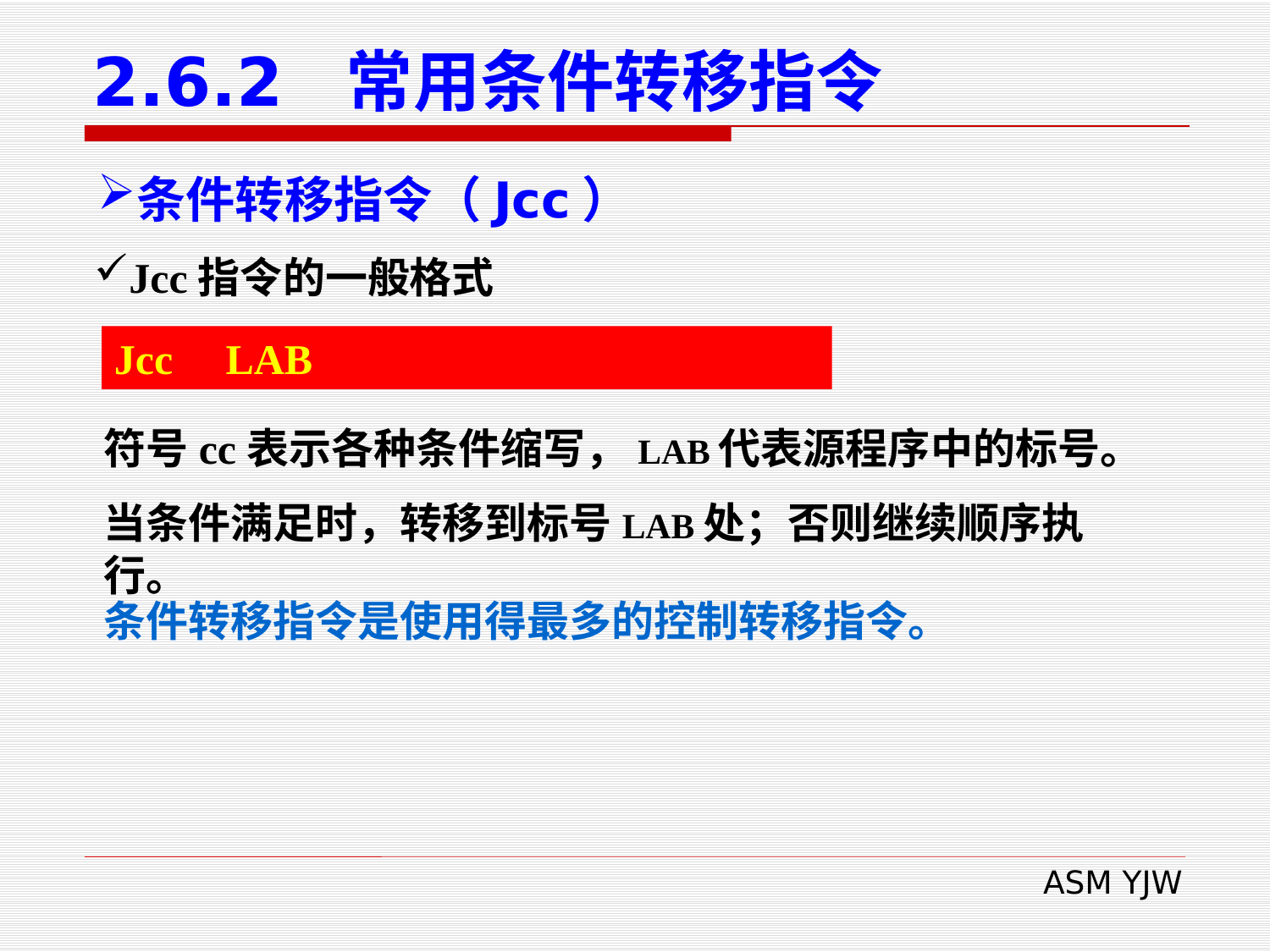

# 2.6.2  常用条件转移指令
条件转移指令（Jcc）
Jcc指令的一般格式
Jcc     LAB
符号cc表示各种条件缩写，LAB代表源程序中的标号。
当条件满足时，转移到标号LAB处；否则继续顺序执行。
条件转移指令是使用得最多的控制转移指令。